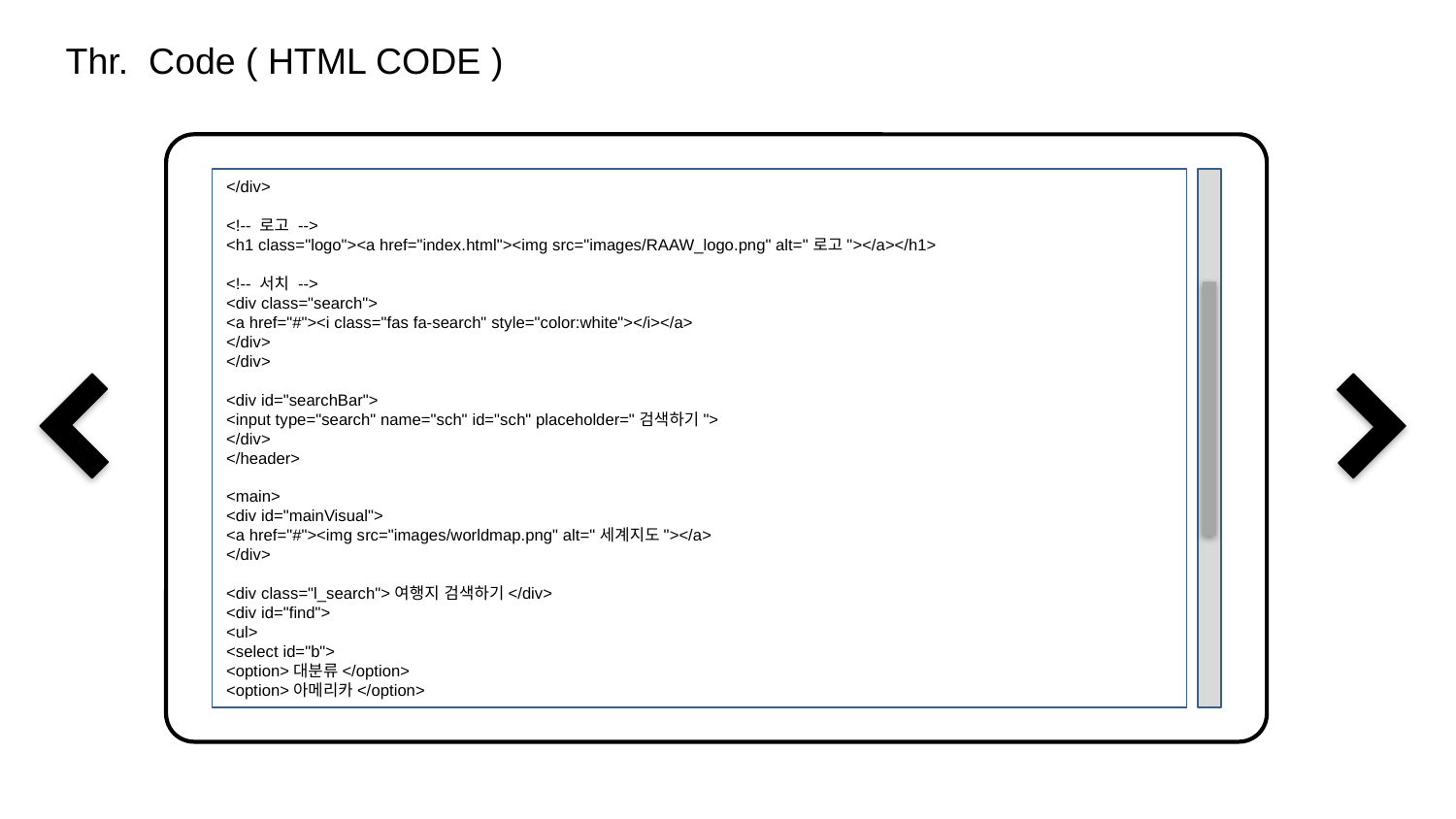

Thr.  Code ( HTML CODE )

</div>
<!-- 로고 -->
<h1 class="logo"><a href="index.html"><img src="images/RAAW_logo.png" alt="로고"></a></h1>
<!-- 서치 -->
<div class="search">
<a href="#"><i class="fas fa-search" style="color:white"></i></a>
</div>
</div>
<div id="searchBar">
<input type="search" name="sch" id="sch" placeholder="검색하기">
</div>
</header>
<main>
<div id="mainVisual">
<a href="#"><img src="images/worldmap.png" alt="세계지도"></a>
</div>
<div class="l_search">여행지 검색하기</div>
<div id="find">
<ul>
<select id="b">
<option>대분류</option>
<option>아메리카</option>